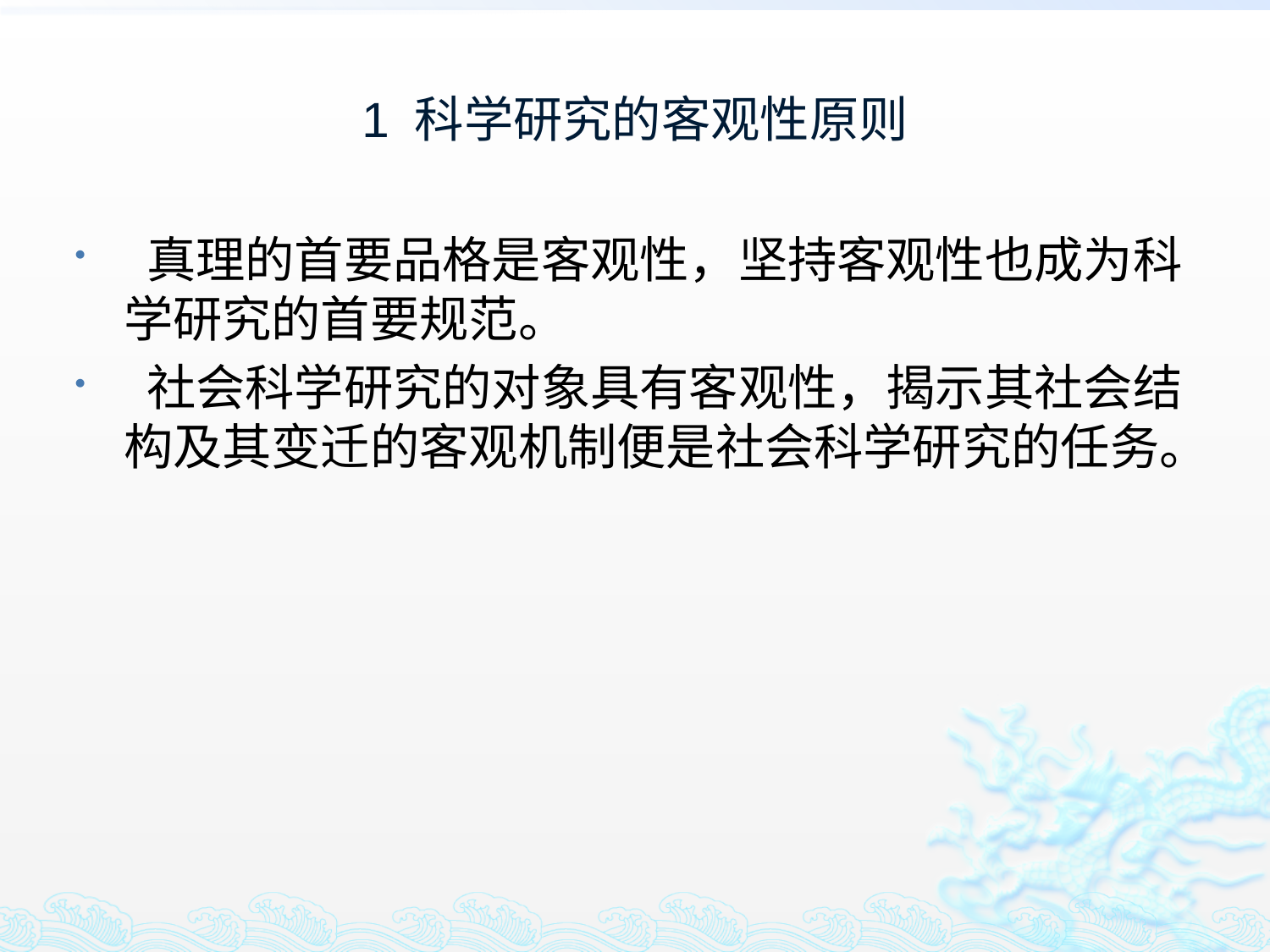

# 1 科学研究的客观性原则
 真理的首要品格是客观性，坚持客观性也成为科学研究的首要规范。
 社会科学研究的对象具有客观性，揭示其社会结构及其变迁的客观机制便是社会科学研究的任务。